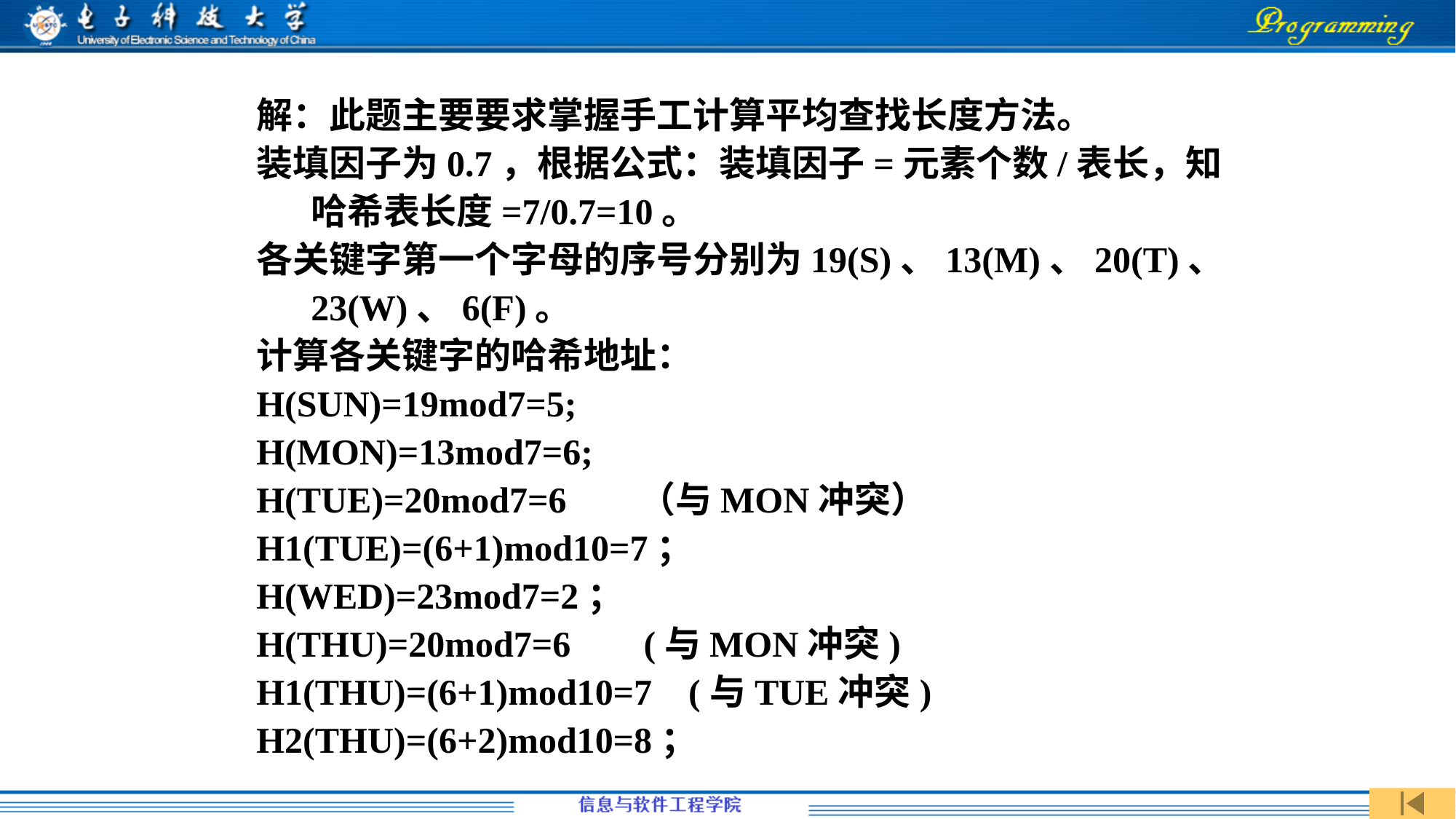

解：此题主要要求掌握手工计算平均查找长度方法。
装填因子为0.7，根据公式：装填因子=元素个数/表长，知哈希表长度=7/0.7=10。
各关键字第一个字母的序号分别为19(S)、13(M)、20(T)、23(W)、6(F)。
计算各关键字的哈希地址：
H(SUN)=19mod7=5;
H(MON)=13mod7=6;
H(TUE)=20mod7=6       （与MON冲突）
H1(TUE)=(6+1)mod10=7；
H(WED)=23mod7=2；
H(THU)=20mod7=6        (与MON冲突)
H1(THU)=(6+1)mod10=7    (与TUE冲突)
H2(THU)=(6+2)mod10=8；